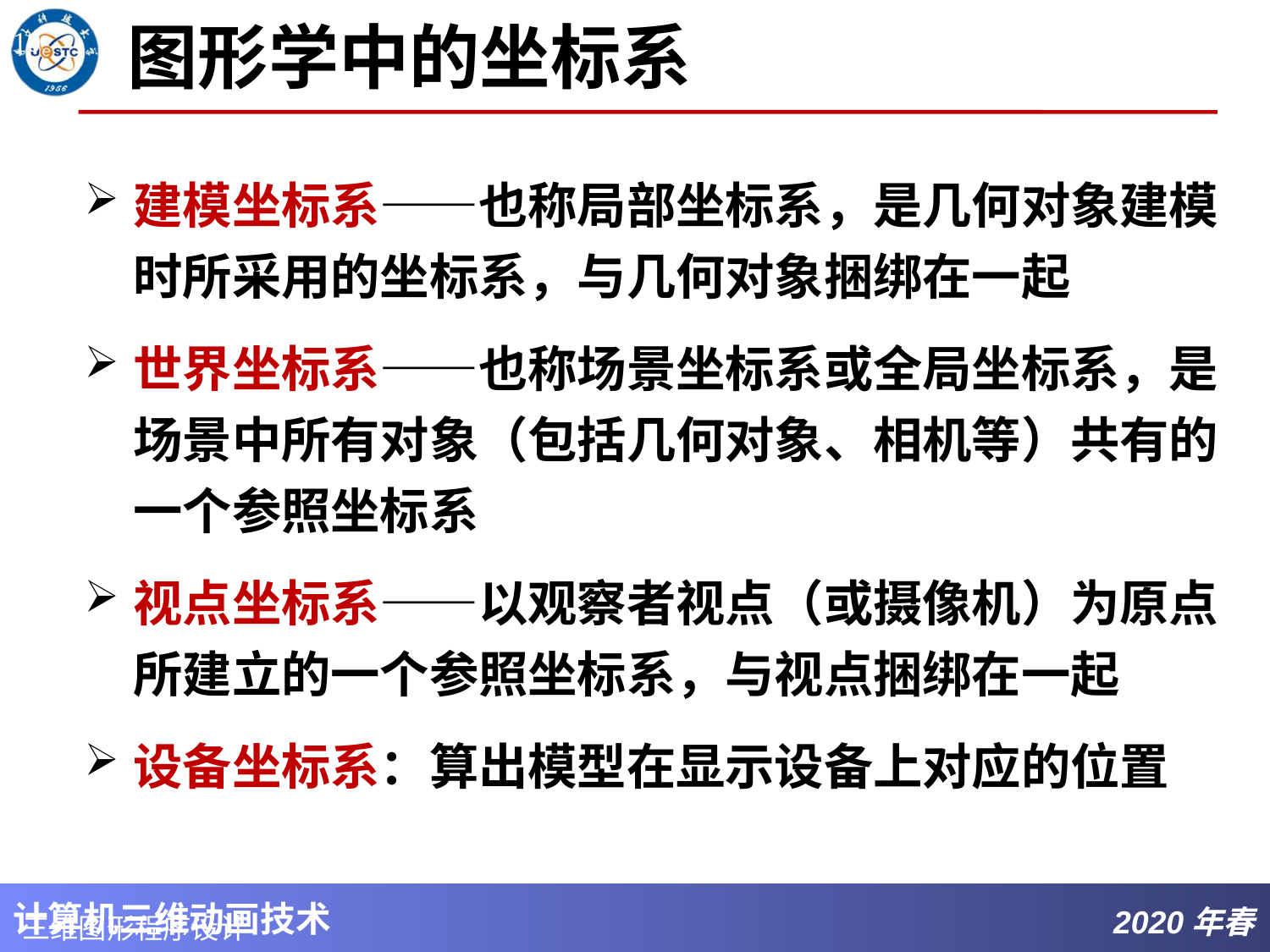

# 图形学中的坐标系
10
建模坐标系——也称局部坐标系，是几何对象建模时所采用的坐标系，与几何对象捆绑在一起
世界坐标系——也称场景坐标系或全局坐标系，是场景中所有对象（包括几何对象、相机等）共有的一个参照坐标系
视点坐标系——以观察者视点（或摄像机）为原点所建立的一个参照坐标系，与视点捆绑在一起
设备坐标系：算出模型在显示设备上对应的位置
三维图形程序设计